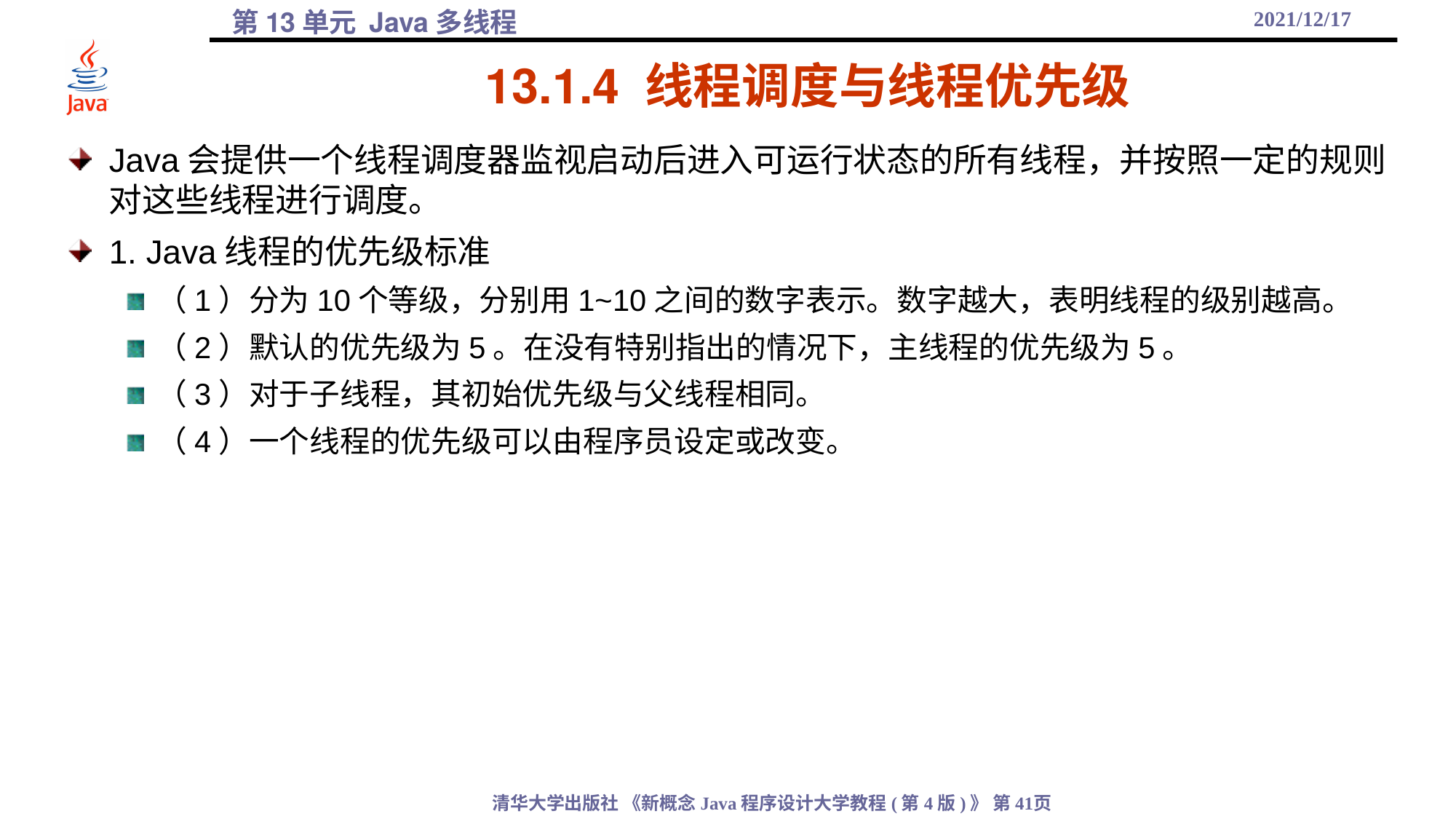

2021/12/17
# 13.1.4 线程调度与线程优先级
Java会提供一个线程调度器监视启动后进入可运行状态的所有线程，并按照一定的规则对这些线程进行调度。
1. Java线程的优先级标准
（1）分为10个等级，分别用1~10之间的数字表示。数字越大，表明线程的级别越高。
（2）默认的优先级为5。在没有特别指出的情况下，主线程的优先级为5。
（3）对于子线程，其初始优先级与父线程相同。
（4）一个线程的优先级可以由程序员设定或改变。